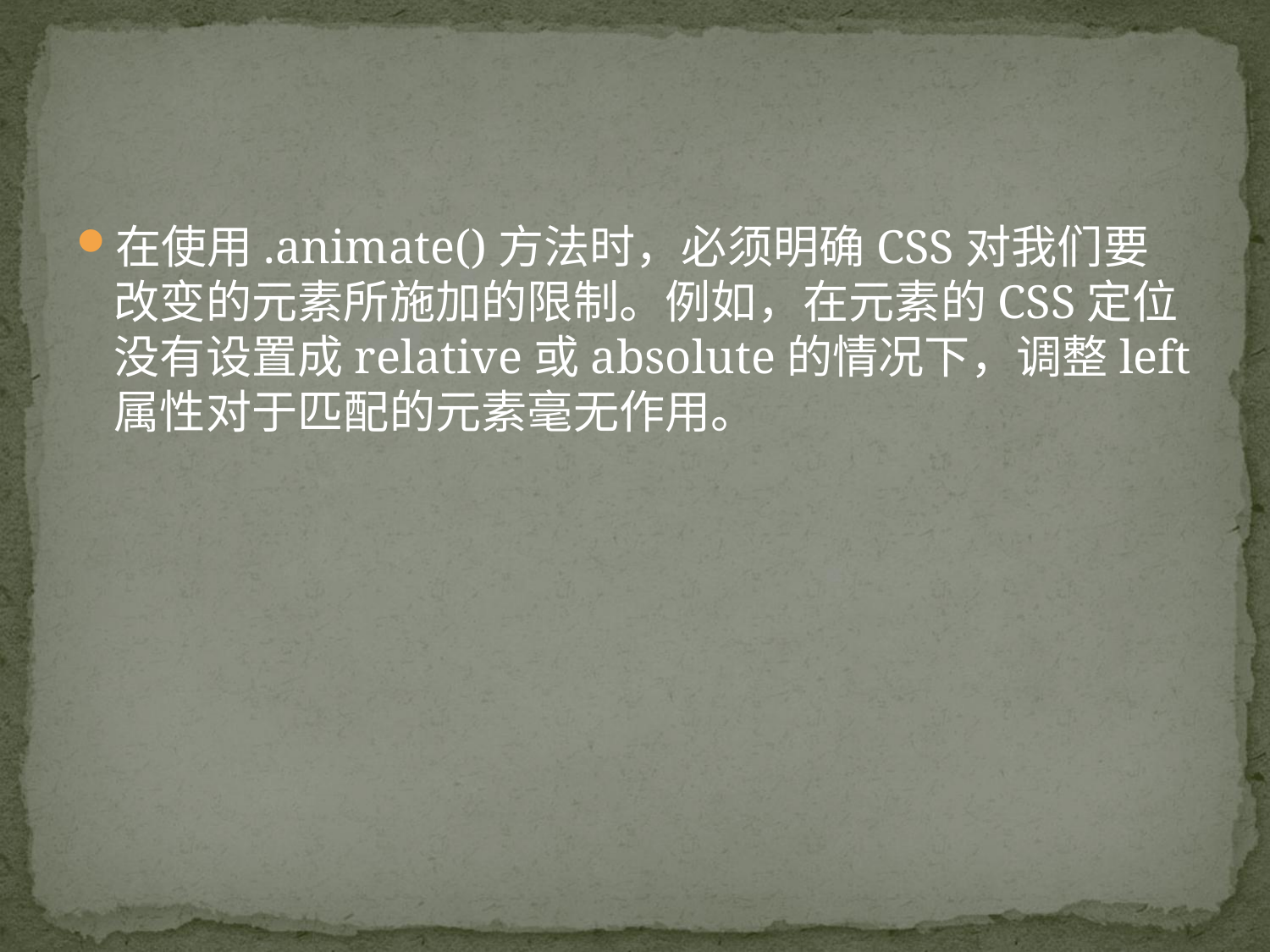

#
在使用.animate()方法时，必须明确CSS对我们要改变的元素所施加的限制。例如，在元素的CSS定位没有设置成relative或absolute的情况下，调整left属性对于匹配的元素毫无作用。